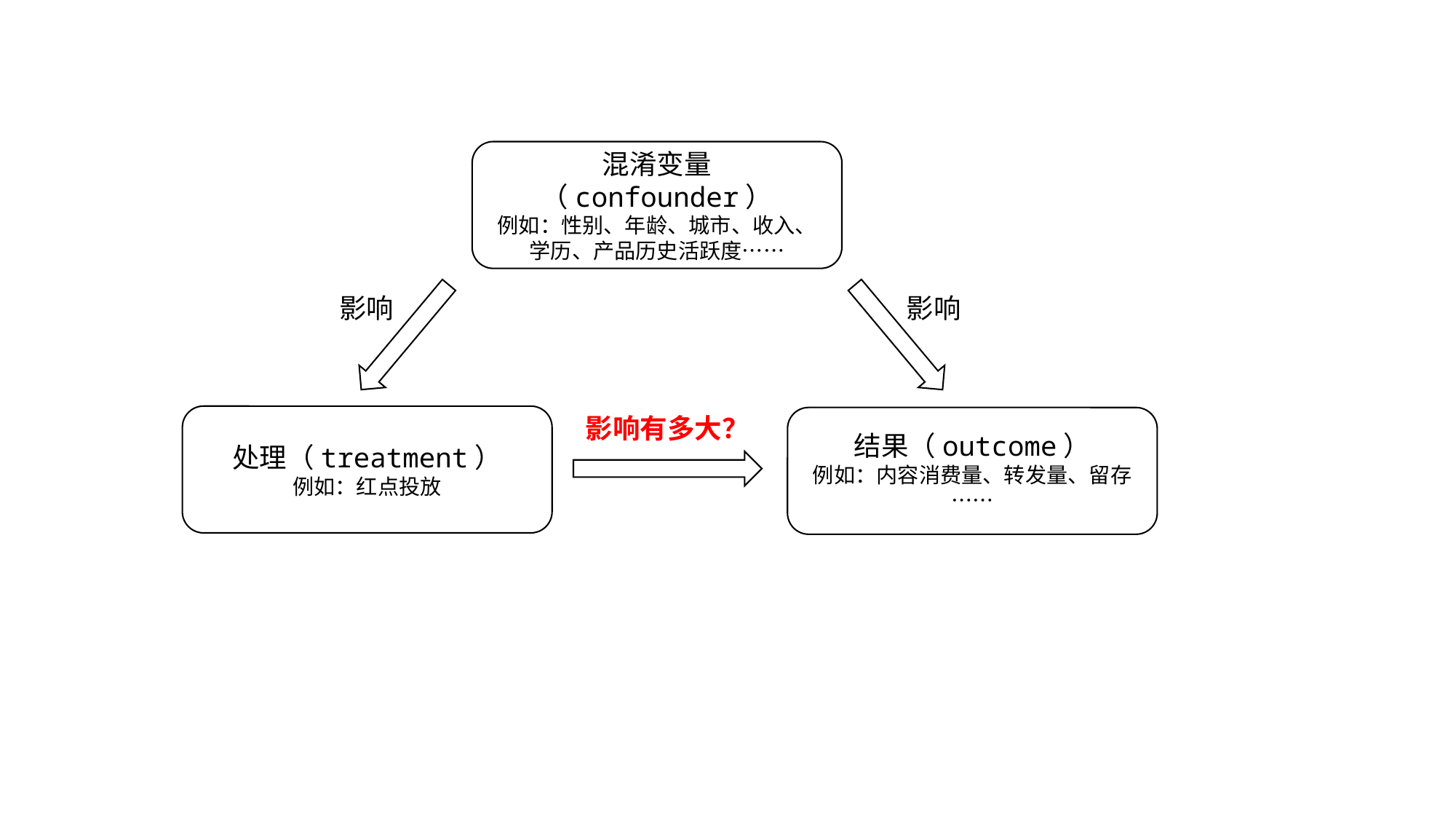

混淆变量（confounder）
例如：性别、年龄、城市、收入、学历、产品历史活跃度……
影响
影响

处理（treatment）
例如：红点投放
影响有多大？
结果（outcome）
例如：内容消费量、转发量、留存……